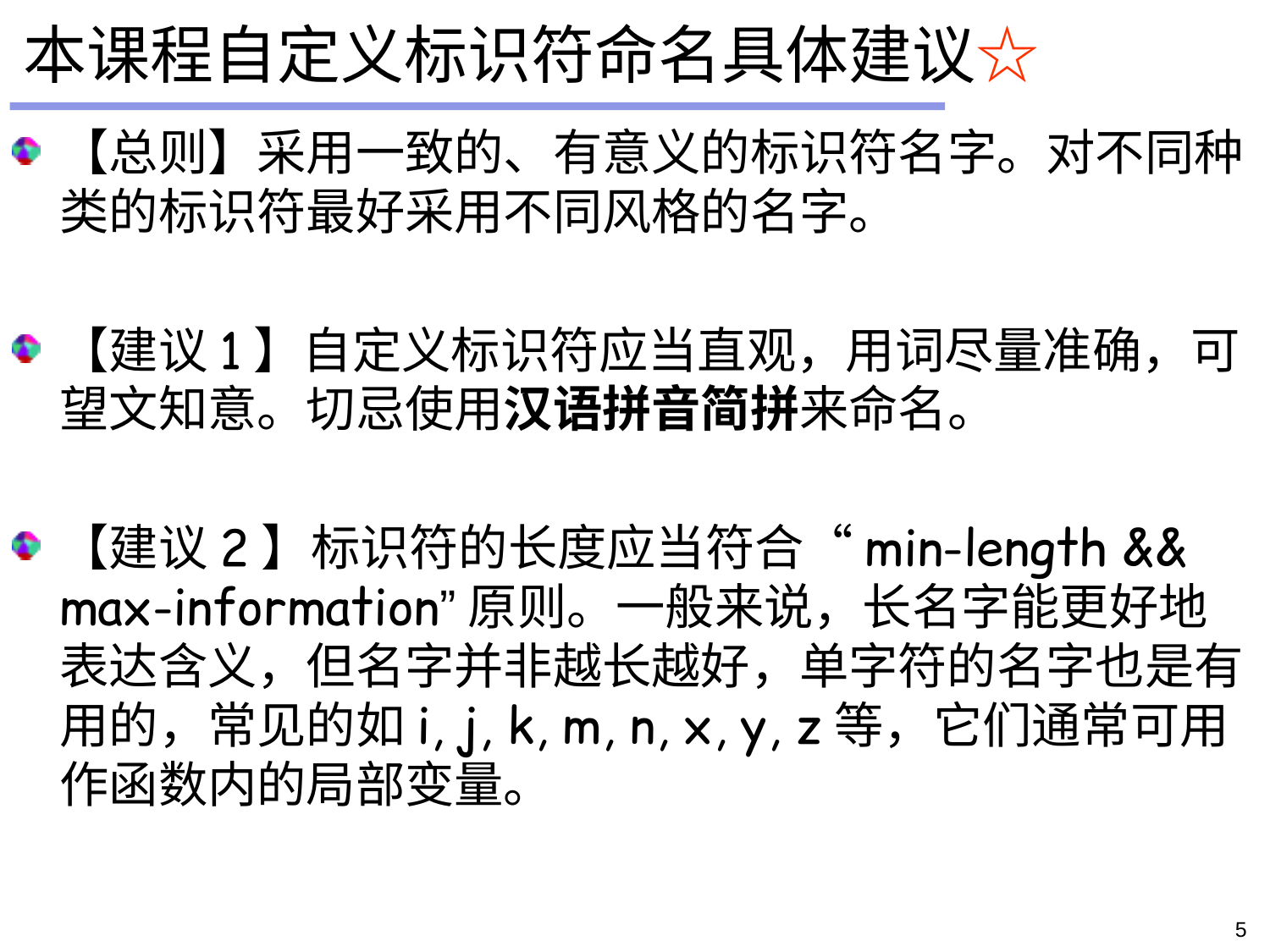

# 本课程自定义标识符命名具体建议☆
【总则】采用一致的、有意义的标识符名字。对不同种类的标识符最好采用不同风格的名字。

【建议1】自定义标识符应当直观，用词尽量准确，可望文知意。切忌使用汉语拼音简拼来命名。

【建议2】标识符的长度应当符合“min-length && max-information”原则。一般来说，长名字能更好地表达含义，但名字并非越长越好，单字符的名字也是有用的，常见的如i, j, k, m, n, x, y, z等，它们通常可用作函数内的局部变量。
5